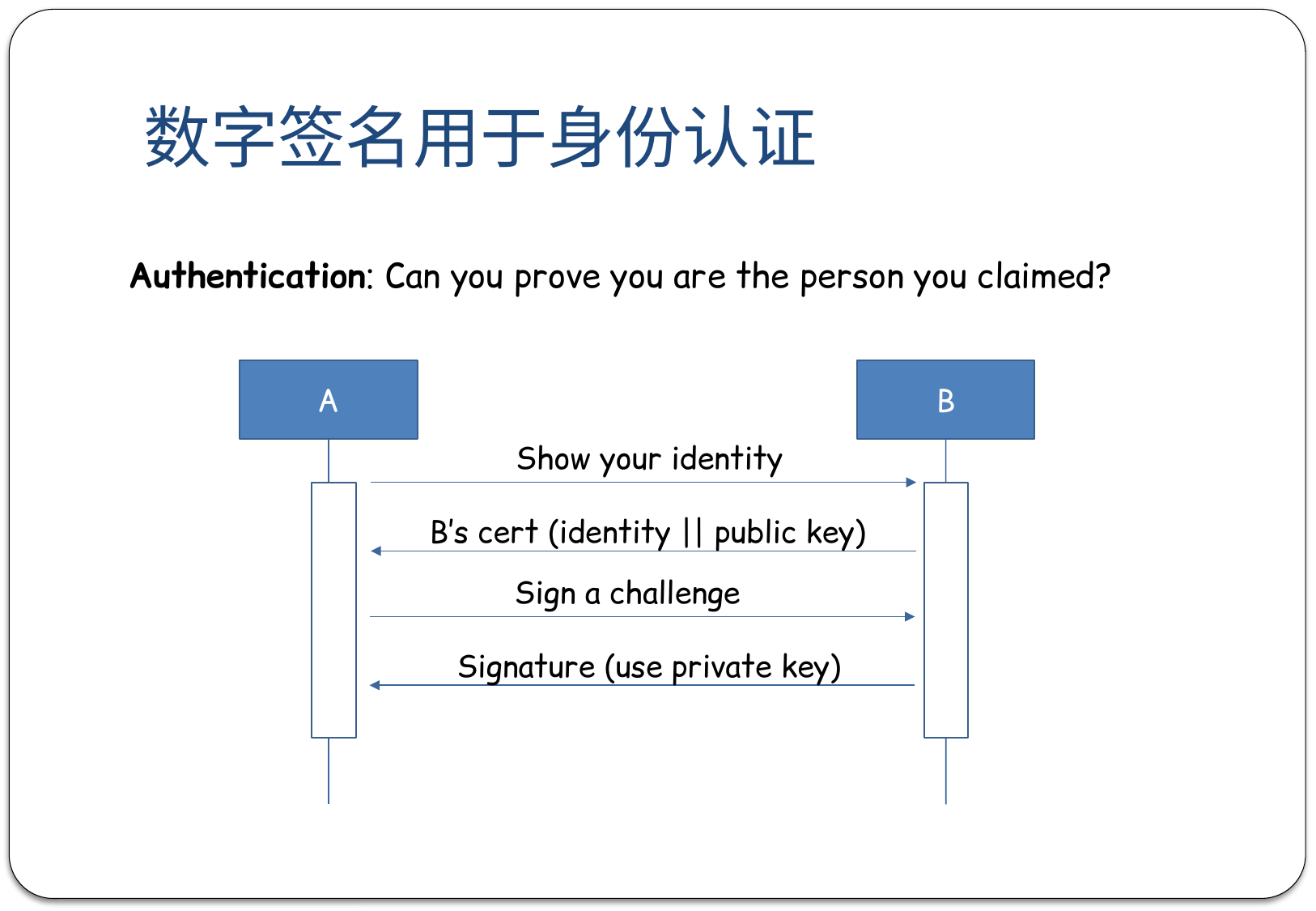

# 数字签名用于身份认证
Authentication: Can you prove you are the person you claimed?
A
B
Show your identity

B’s cert (identity || public key)
Sign a challenge
Signature (use private key)